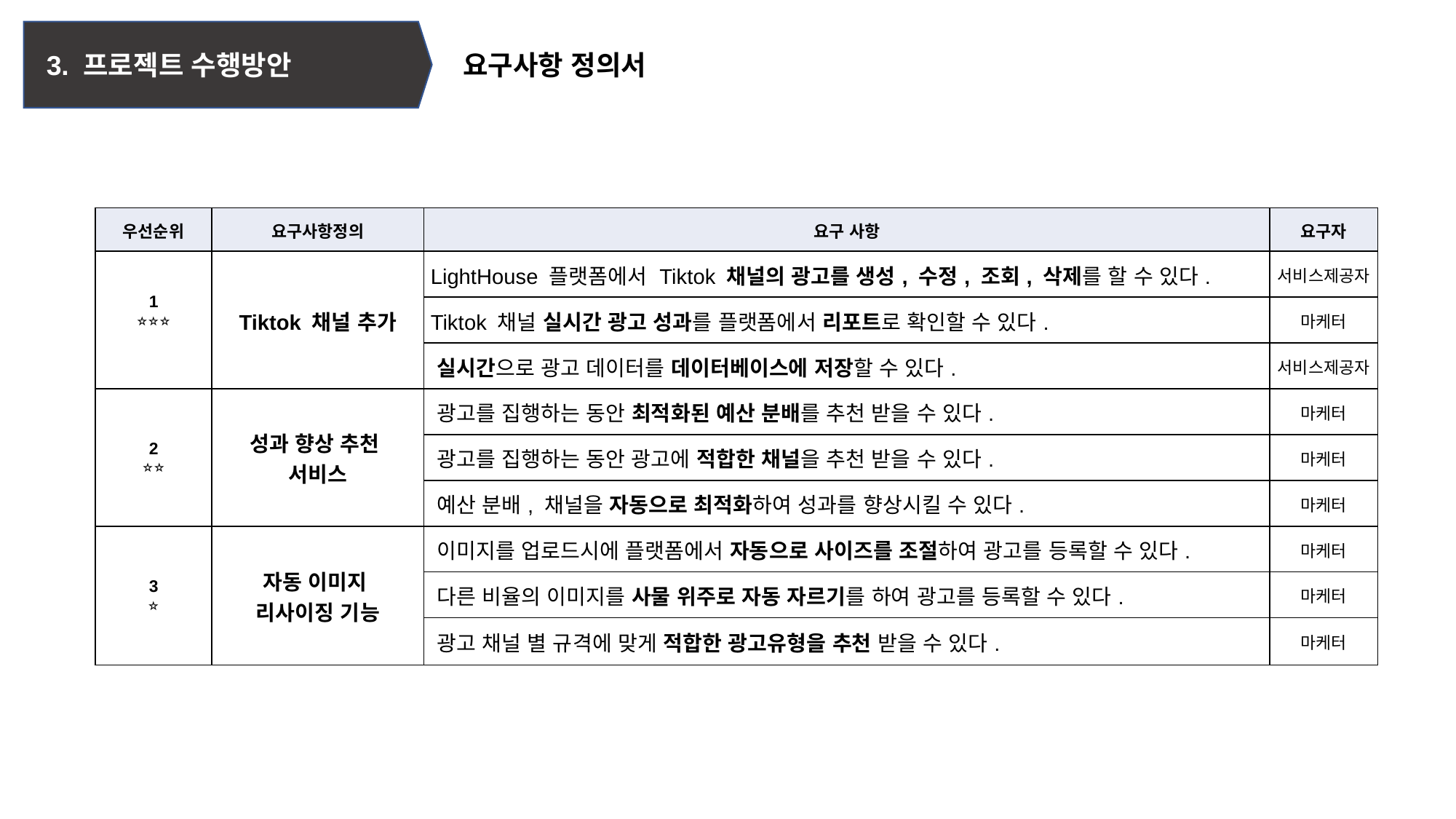

3. 프로젝트 수행방안
요구사항 정의서
| 우선순위 | 요구사항정의 | 요구 사항 | 요구자 |
| --- | --- | --- | --- |
| 1 ⭐⭐⭐ | Tiktok 채널 추가 | LightHouse 플랫폼에서 Tiktok 채널의 광고를 생성, 수정, 조회, 삭제를 할 수 있다. | 서비스제공자 |
|  |  | Tiktok 채널 실시간 광고 성과를 플랫폼에서 리포트로 확인할 수 있다. | 마케터 |
|  |  | 실시간으로 광고 데이터를 데이터베이스에 저장할 수 있다. | 서비스제공자 |
| 2 ⭐⭐ | 성과 향상 추천 서비스 | 광고를 집행하는 동안 최적화된 예산 분배를 추천 받을 수 있다. | 마케터 |
|  |  | 광고를 집행하는 동안 광고에 적합한 채널을 추천 받을 수 있다. | 마케터 |
|  |  | 예산 분배, 채널을 자동으로 최적화하여 성과를 향상시킬 수 있다. | 마케터 |
| 3 ⭐ | 자동 이미지 리사이징 기능 | 이미지를 업로드시에 플랫폼에서 자동으로 사이즈를 조절하여 광고를 등록할 수 있다. | 마케터 |
|  |  | 다른 비율의 이미지를 사물 위주로 자동 자르기를 하여 광고를 등록할 수 있다. | 마케터 |
|  |  | 광고 채널 별 규격에 맞게 적합한 광고유형을 추천 받을 수 있다. | 마케터 |